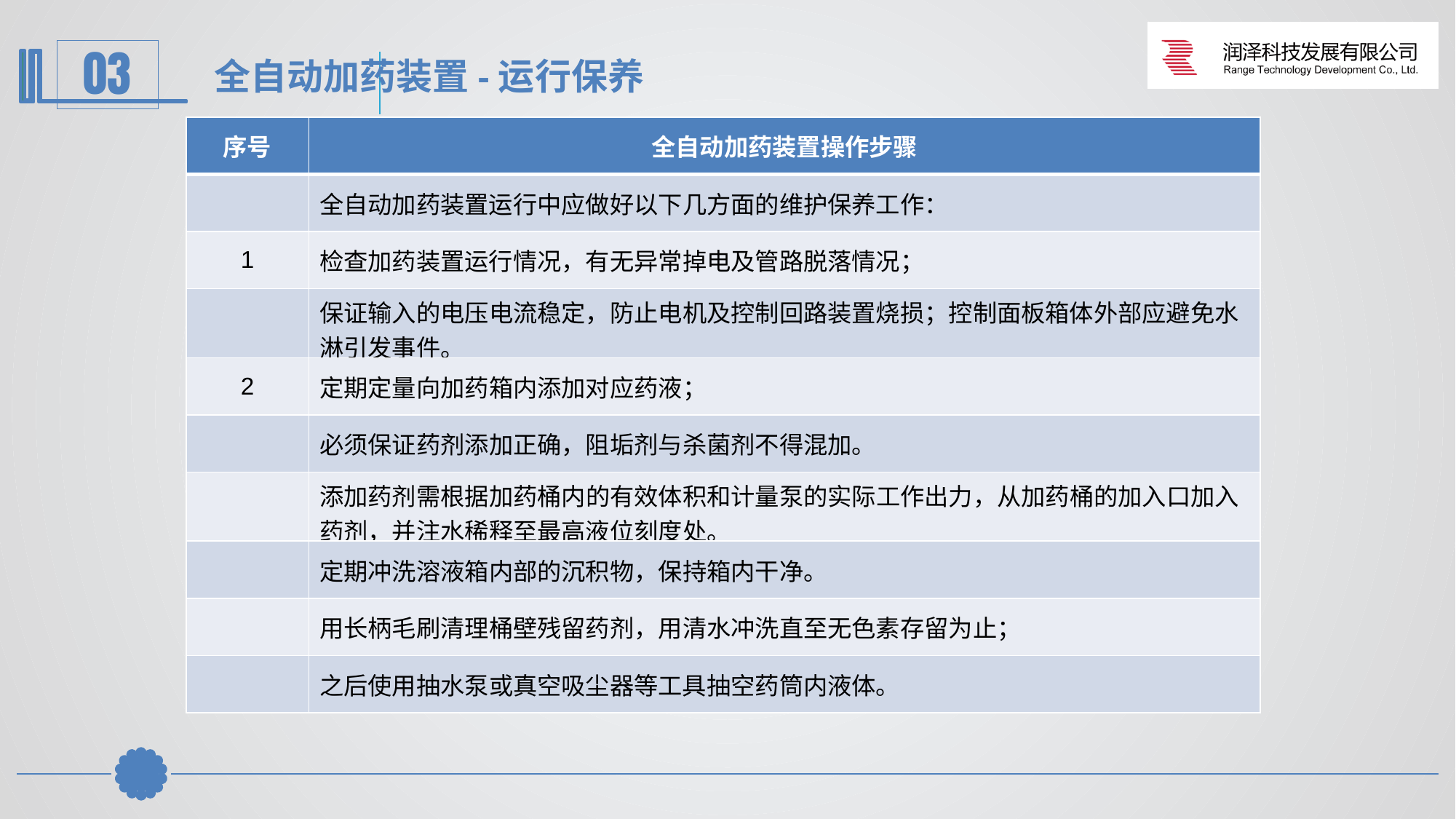

全自动加药装置-运行保养
| 序号 | 全自动加药装置操作步骤 |
| --- | --- |
|  | 全自动加药装置运行中应做好以下几方面的维护保养工作： |
| 1 | 检查加药装置运行情况，有无异常掉电及管路脱落情况； |
|  | 保证输入的电压电流稳定，防止电机及控制回路装置烧损；控制面板箱体外部应避免水淋引发事件。 |
| 2 | 定期定量向加药箱内添加对应药液； |
|  | 必须保证药剂添加正确，阻垢剂与杀菌剂不得混加。 |
|  | 添加药剂需根据加药桶内的有效体积和计量泵的实际工作出力，从加药桶的加入口加入药剂，并注水稀释至最高液位刻度处。 |
|  | 定期冲洗溶液箱内部的沉积物，保持箱内干净。 |
|  | 用长柄毛刷清理桶壁残留药剂，用清水冲洗直至无色素存留为止； |
|  | 之后使用抽水泵或真空吸尘器等工具抽空药筒内液体。 |
27